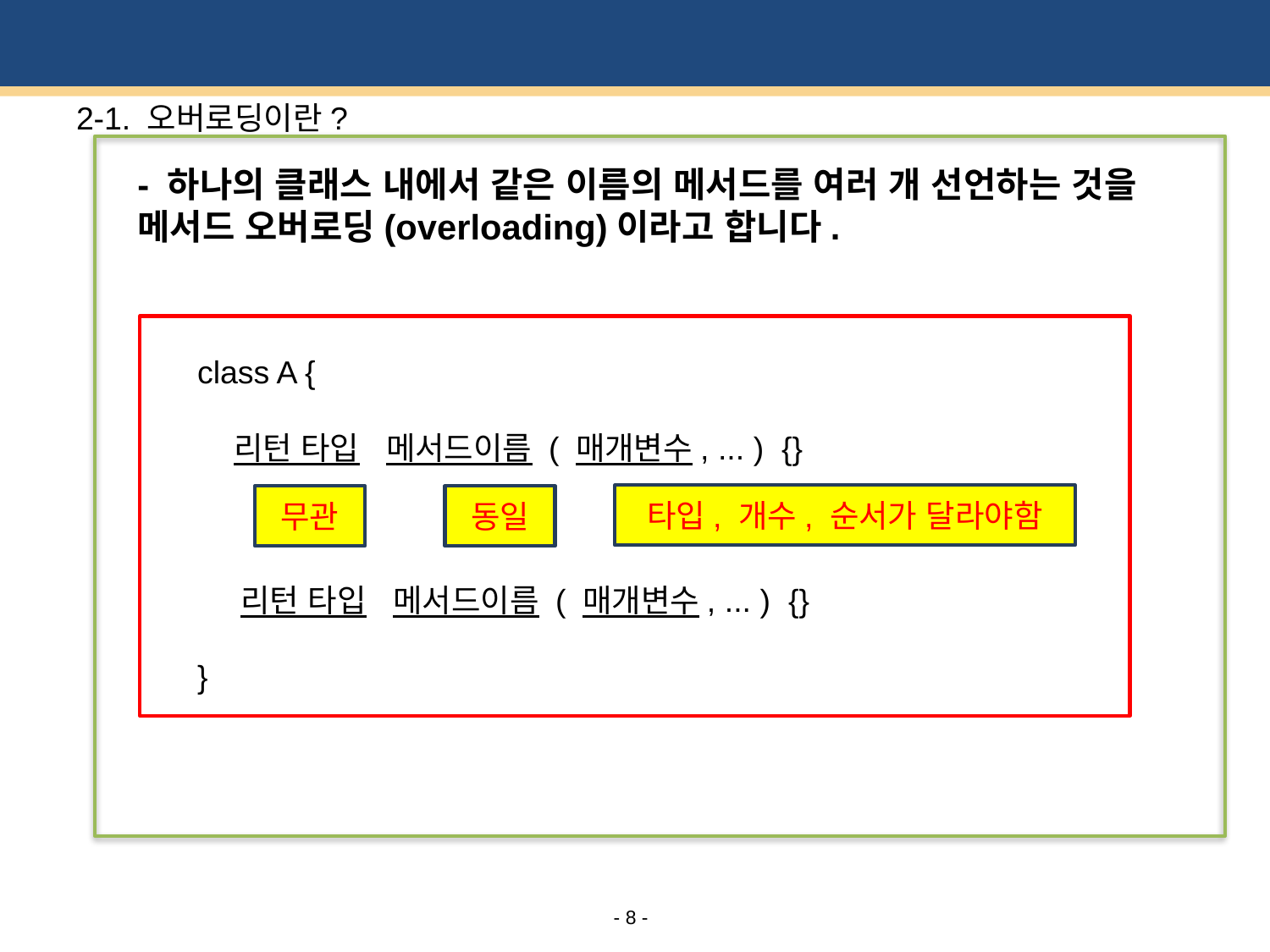

# 2-1. 오버로딩이란?

- 하나의 클래스 내에서 같은 이름의 메서드를 여러 개 선언하는 것을 메서드 오버로딩(overloading)이라고 합니다.

class A {

    리턴 타입   메서드이름 ( 매개변수, ... )  {}

    리턴 타입   메서드이름 ( 매개변수, ... )  {}

}
타입, 개수, 순서가 달라야함
무관
동일